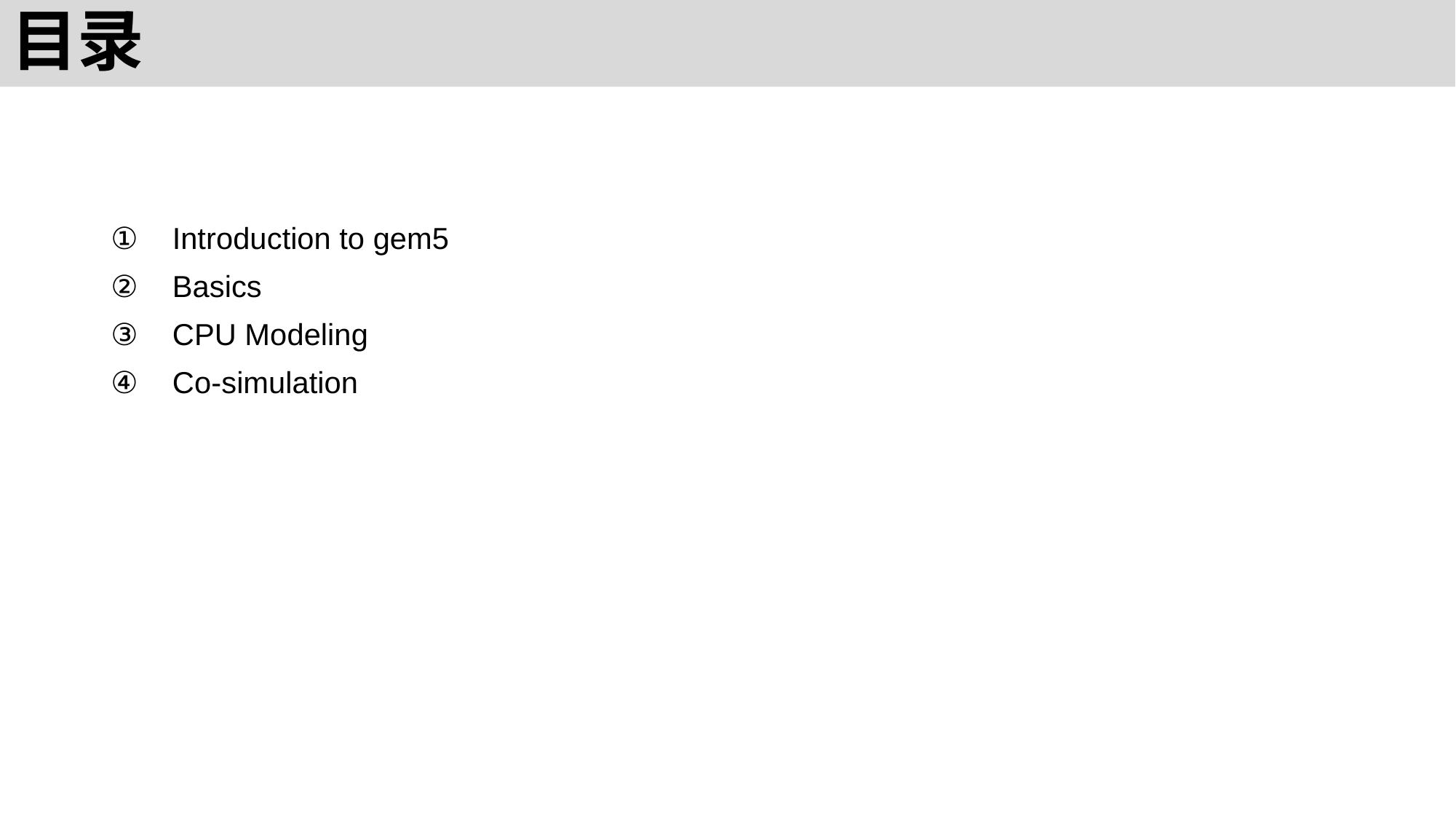

# 目录
Introduction to gem5
Basics
CPU Modeling
Co-simulation